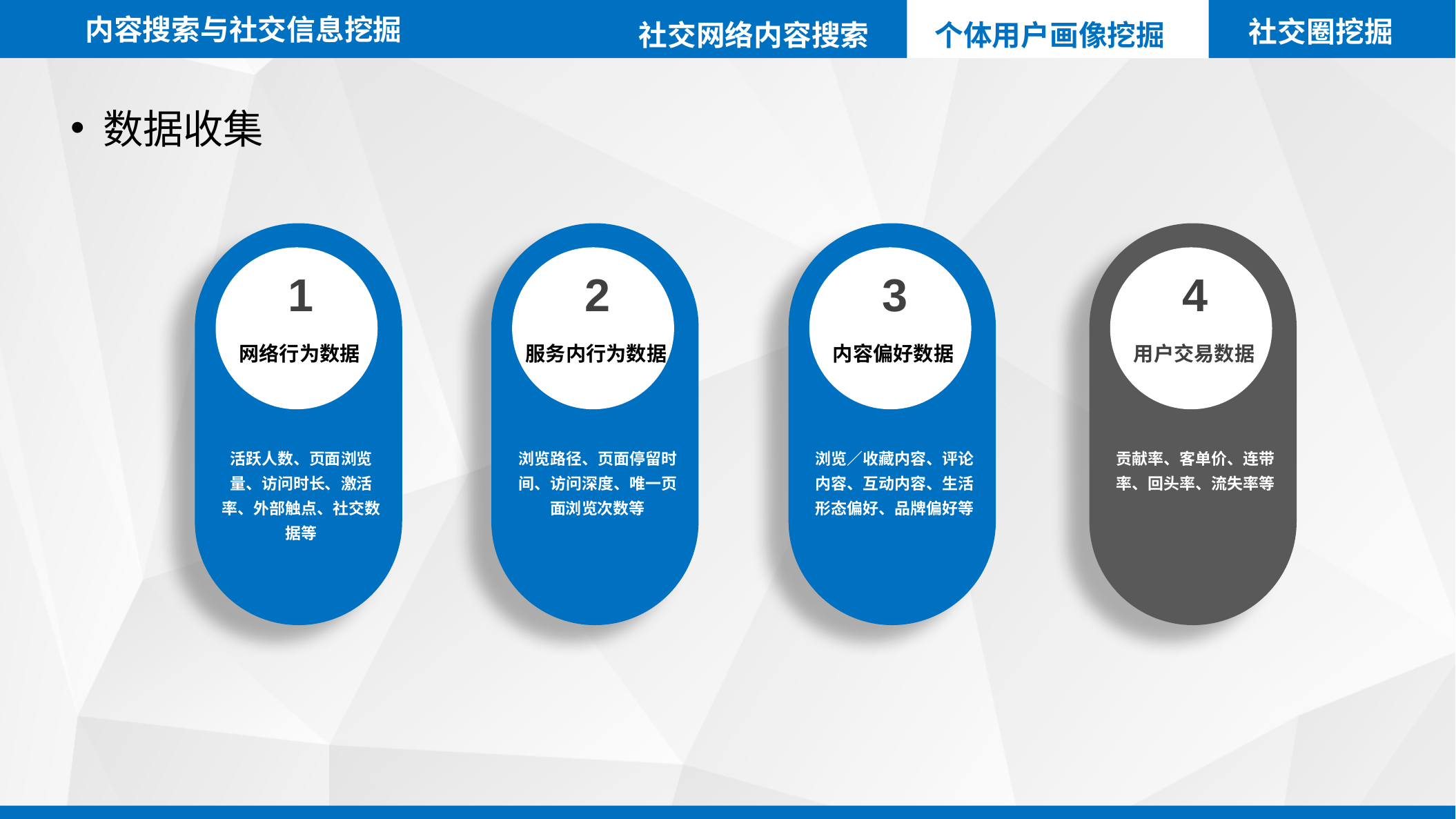

内容搜索与社交信息挖掘
社交圈挖掘
社交网络内容搜索
个体用户画像挖掘

数据收集
1
2
3
4

网络行为数据
服务内行为数据
内容偏好数据
用户交易数据
活跃人数、页面浏览量、访问时长、激活率、外部触点、社交数据等
浏览路径、页面停留时间、访问深度、唯一页面浏览次数等
浏览／收藏内容、评论内容、互动内容、生活形态偏好、品牌偏好等
点击添加文字标题
点击添加文字标题
贡献率、客单价、连带率、回头率、流失率等